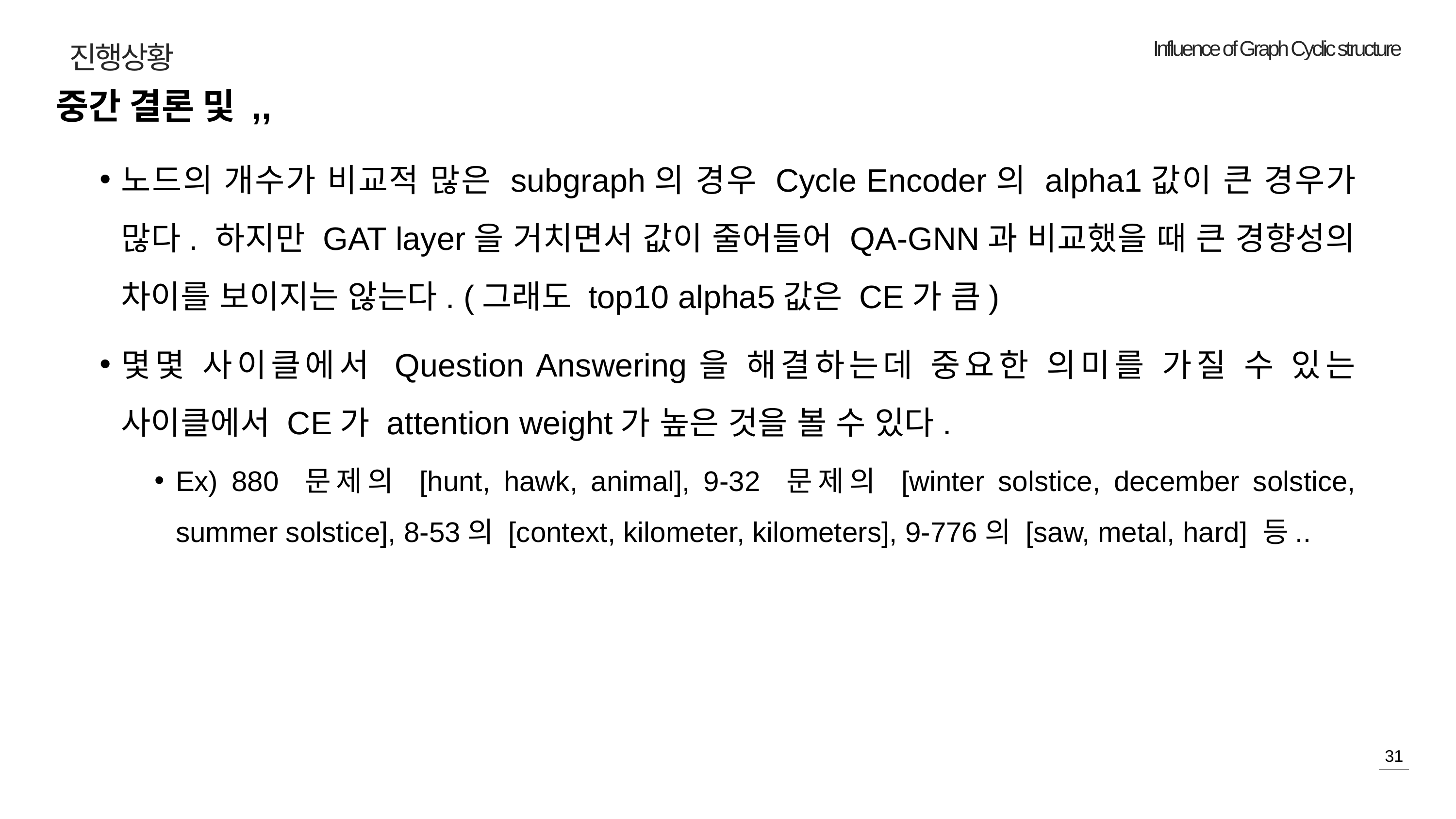

진행상황
중간 결론 및 ,,
노드의 개수가 비교적 많은 subgraph의 경우 Cycle Encoder의 alpha1값이 큰 경우가 많다. 하지만 GAT layer을 거치면서 값이 줄어들어 QA-GNN과 비교했을 때 큰 경향성의 차이를 보이지는 않는다. (그래도 top10 alpha5값은 CE가 큼)
몇몇 사이클에서 Question Answering을 해결하는데 중요한 의미를 가질 수 있는 사이클에서 CE가 attention weight가 높은 것을 볼 수 있다.
Ex) 880 문제의 [hunt, hawk, animal], 9-32 문제의 [winter solstice, december solstice, summer solstice], 8-53의 [context, kilometer, kilometers], 9-776의 [saw, metal, hard] 등..